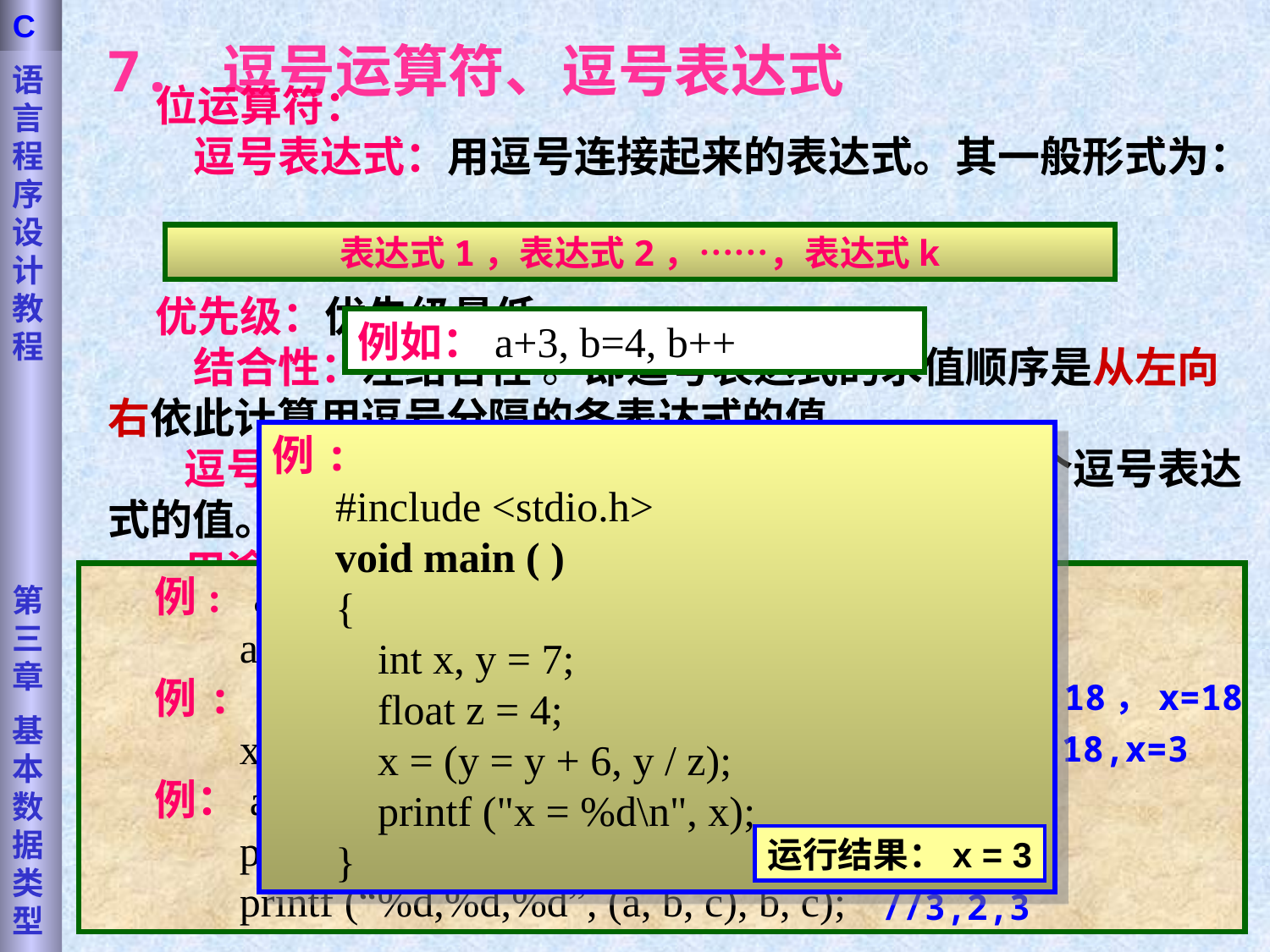

语言程序设计教程

第三章
基本数据类型
C
7. 逗号运算符、逗号表达式
    位运算符：
        逗号表达式：用逗号连接起来的表达式。其一般形式为：
表达式1，表达式2，……，表达式k
    优先级：优先级最低。
        结合性：左结合性 。即逗号表达式的求值顺序是从左向右依此计算用逗号分隔的各表达式的值。
       逗号表达式的值：最后一个表达式的值就是整个逗号表达式的值。
       用途：常用于循环for语句中。
例如：a+3, b=4, b++
例:
#include <stdio.h>
void main ( )
{
    int x, y = 7;
    float z = 4;
    x = (y = y + 6, y / z);
    printf ("x = %d\n", x);
}
例:   a = 3 * 5, a * 4
        a = 3 * 5, a * 4, a + 5
例: x = (a = 3, 6 * 3)
        x = a = 3, 6 * a
例：a = 1; b = 2; c = 3;
        printf (“%d,%d,%d”, a, b, c);
        printf (“%d,%d,%d”, (a, b, c), b, c);
//a=15,表达式值60
//a=15,表达式值20
//赋值表达式，表达式值18，x=18
//逗号表达式,表达式值18,x=3
运行结果：x = 3
//1,2,3
//3,2,3